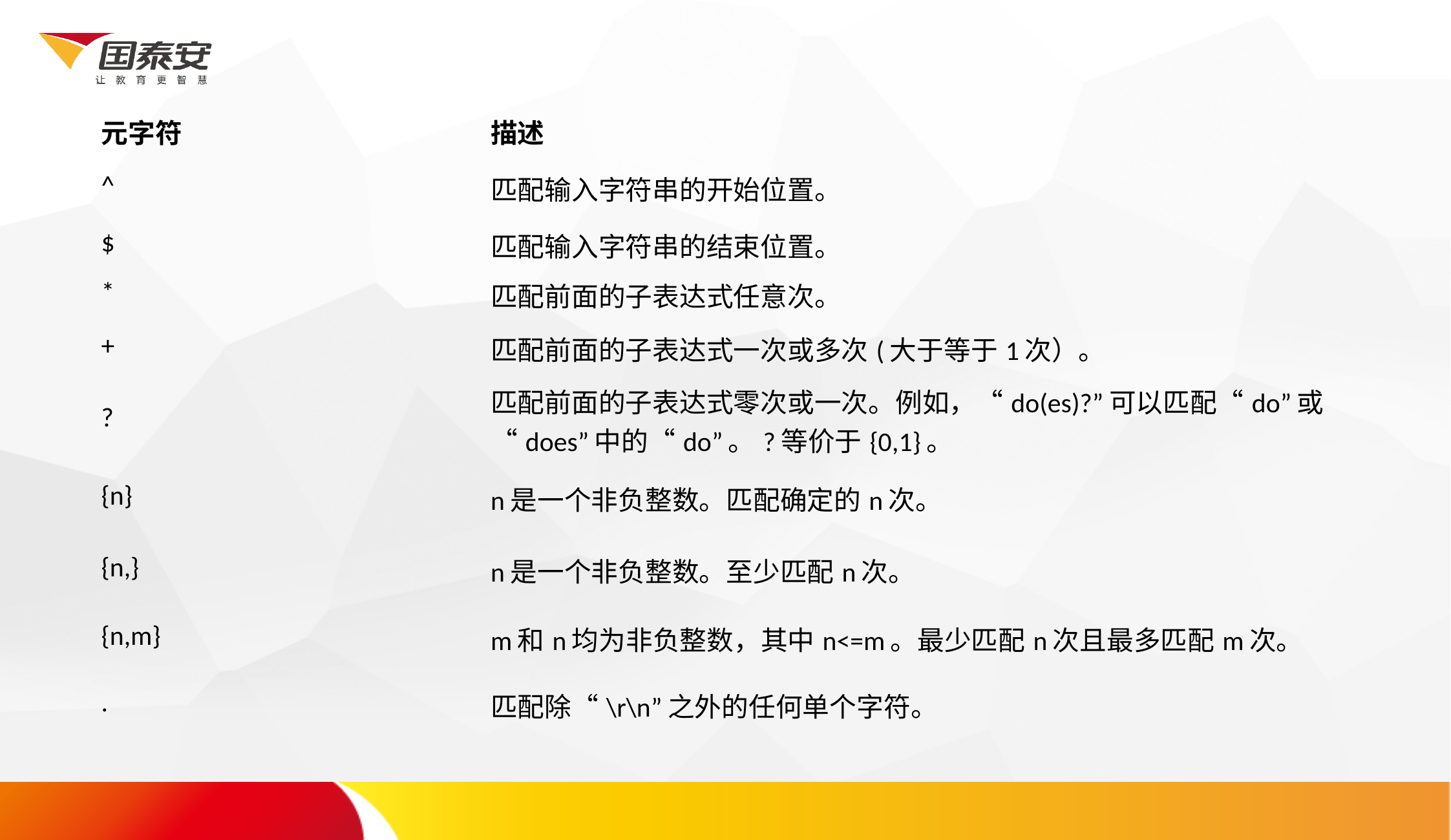

| 元字符 | 描述 |
| --- | --- |
| ^ | 匹配输入字符串的开始位置。 |
| $ | 匹配输入字符串的结束位置。 |
| \* | 匹配前面的子表达式任意次。 |
| + | 匹配前面的子表达式一次或多次(大于等于1次）。 |
| ? | 匹配前面的子表达式零次或一次。例如，“do(es)?”可以匹配“do”或“does”中的“do”。?等价于{0,1}。 |
| {n} | n是一个非负整数。匹配确定的n次。 |
| {n,} | n是一个非负整数。至少匹配n次。 |
| {n,m} | m和n均为非负整数，其中n<=m。最少匹配n次且最多匹配m次。 |
| . | 匹配除“\r\n”之外的任何单个字符。 |